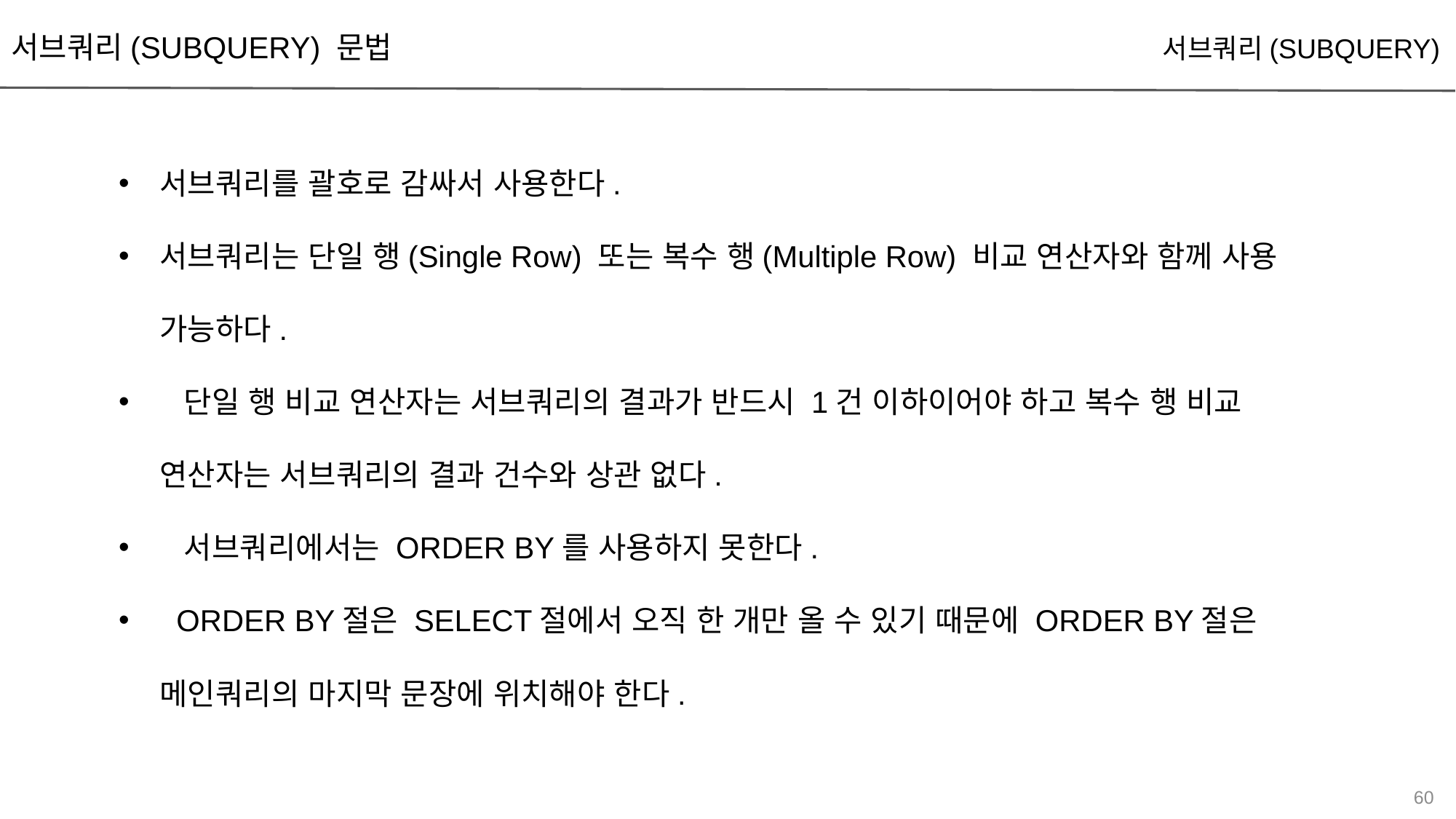

서브쿼리(SUBQUERY) 문법
서브쿼리(SUBQUERY)
서브쿼리를 괄호로 감싸서 사용한다.
서브쿼리는 단일 행(Single Row) 또는 복수 행(Multiple Row) 비교 연산자와 함께 사용 가능하다.
  단일 행 비교 연산자는 서브쿼리의 결과가 반드시 1건 이하이어야 하고 복수 행 비교 연산자는 서브쿼리의 결과 건수와 상관 없다.
  서브쿼리에서는 ORDER BY를 사용하지 못한다.
  ORDER BY절은 SELECT절에서 오직 한 개만 올 수 있기 때문에 ORDER BY절은 메인쿼리의 마지막 문장에 위치해야 한다.
60